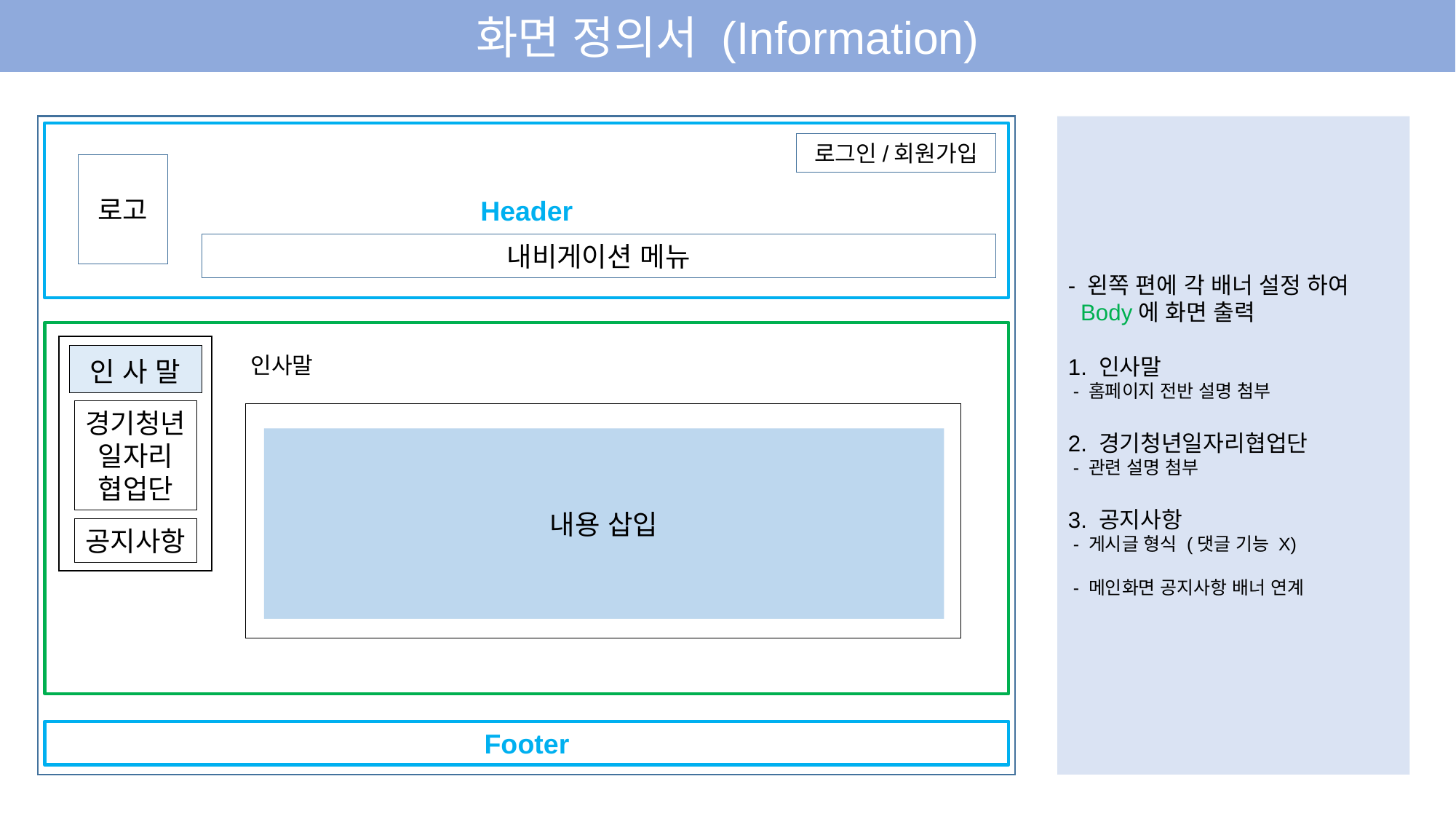

화면 정의서 (Information)

- 왼쪽 편에 각 배너 설정 하여
  Body에 화면 출력

1. 인사말
 - 홈페이지 전반 설명 첨부

2. 경기청년일자리협업단
 - 관련 설명 첨부

3. 공지사항
 - 게시글 형식 (댓글 기능 X)

 - 메인화면 공지사항 배너 연계

Header

로그인/회원가입

로고

내비게이션 메뉴

인 사 말
인사말
경기청년
일자리
협업단

내용 삽입
공지사항
Footer